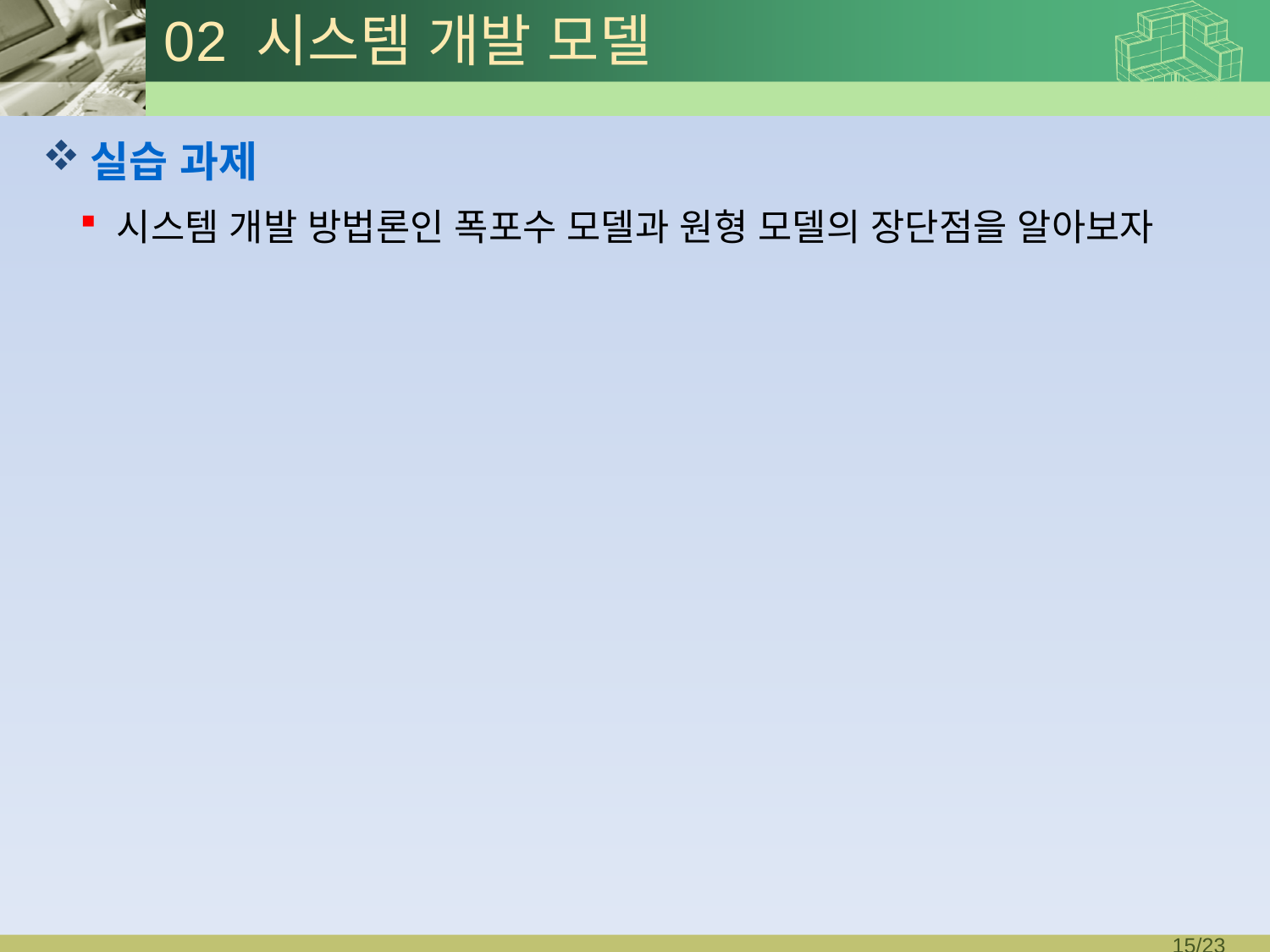

# 02 시스템 개발 모델
실습 과제
시스템 개발 방법론인 폭포수 모델과 원형 모델의 장단점을 알아보자